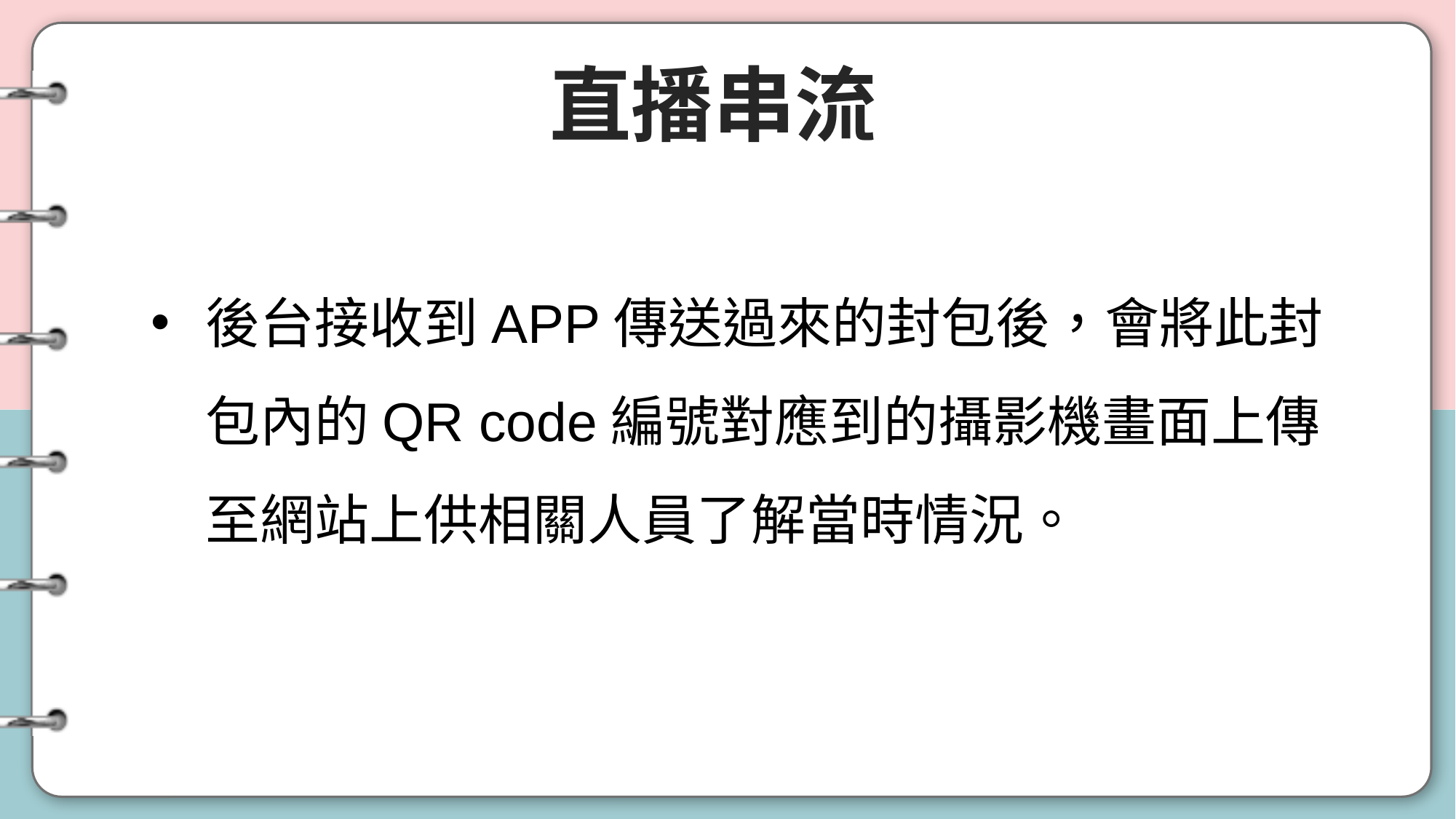

直播串流
後台接收到APP傳送過來的封包後，會將此封包內的QR code編號對應到的攝影機畫面上傳至網站上供相關人員了解當時情況。